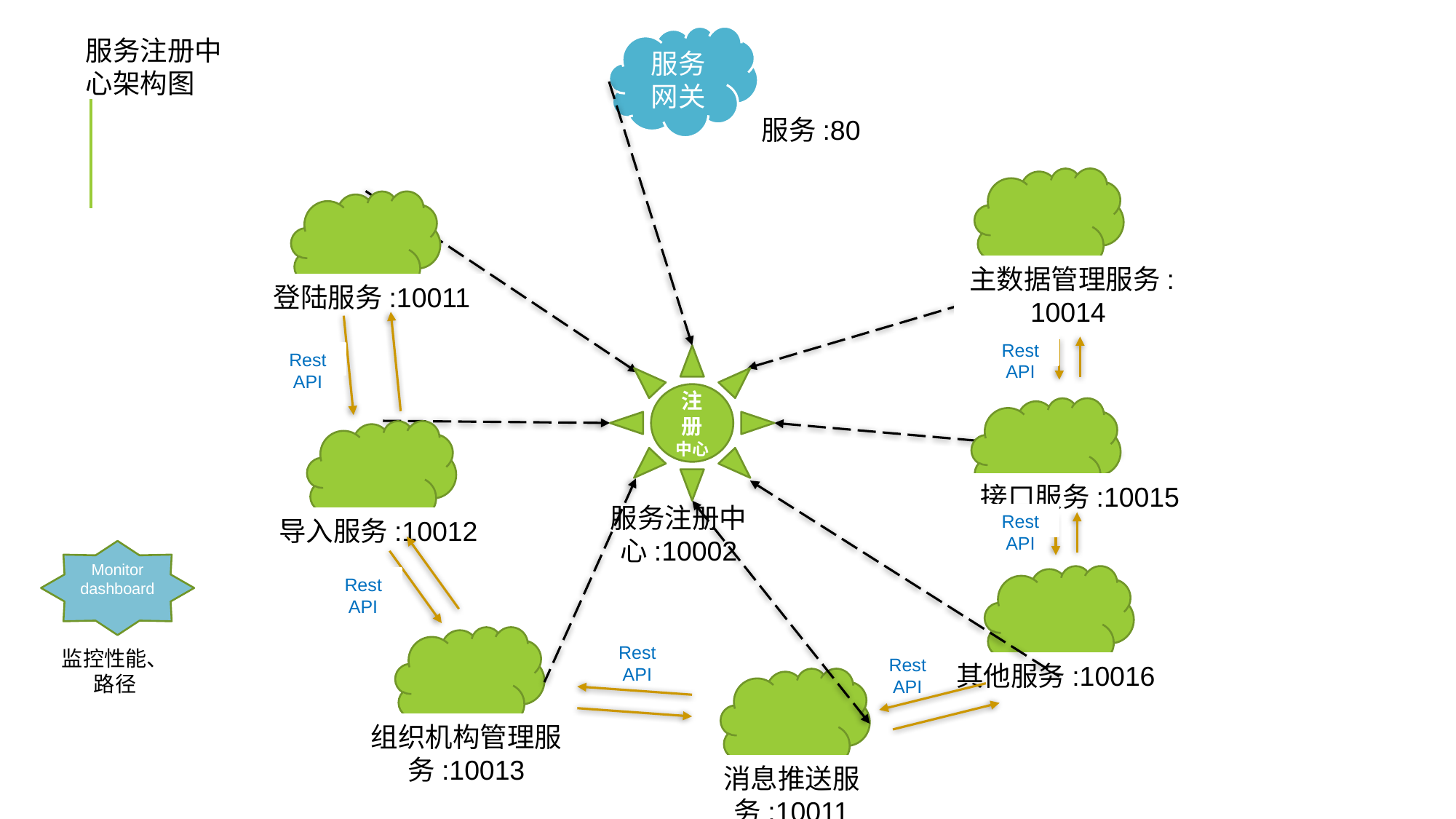

服务网关
服务注册中心架构图
服务:80

主数据管理服务:10014

登陆服务:10011
Rest API
Rest API
注册中心

接口服务:10015

导入服务:10012
服务注册中心:10002
Rest API
Monitor
dashboard

其他服务:10016
Rest API

组织机构管理服务:10013
Rest API
监控性能、路径
Rest API

消息推送服务:10011